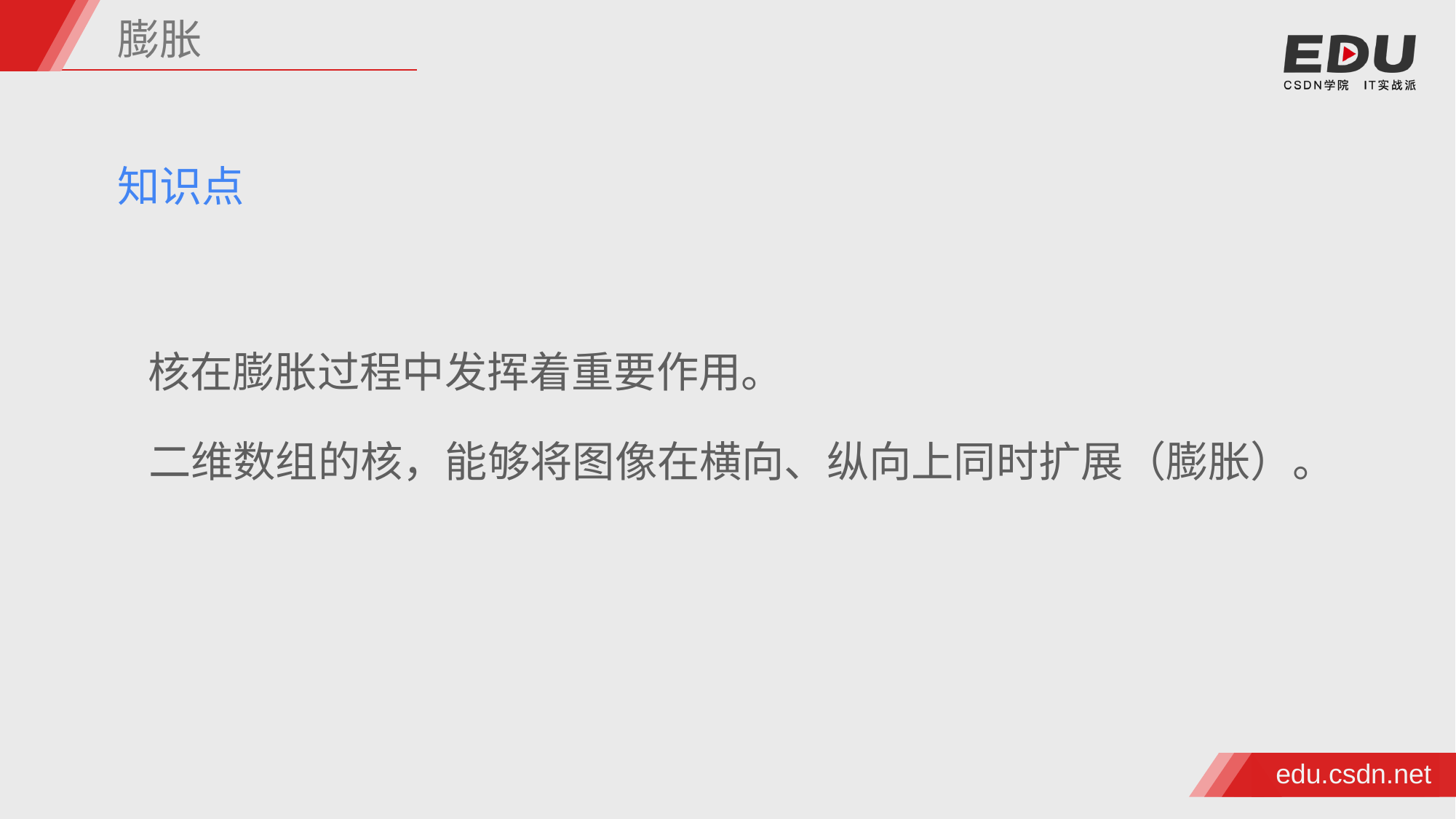

膨胀

知识点
核在膨胀过程中发挥着重要作用。
二维数组的核，能够将图像在横向、纵向上同时扩展（膨胀）。